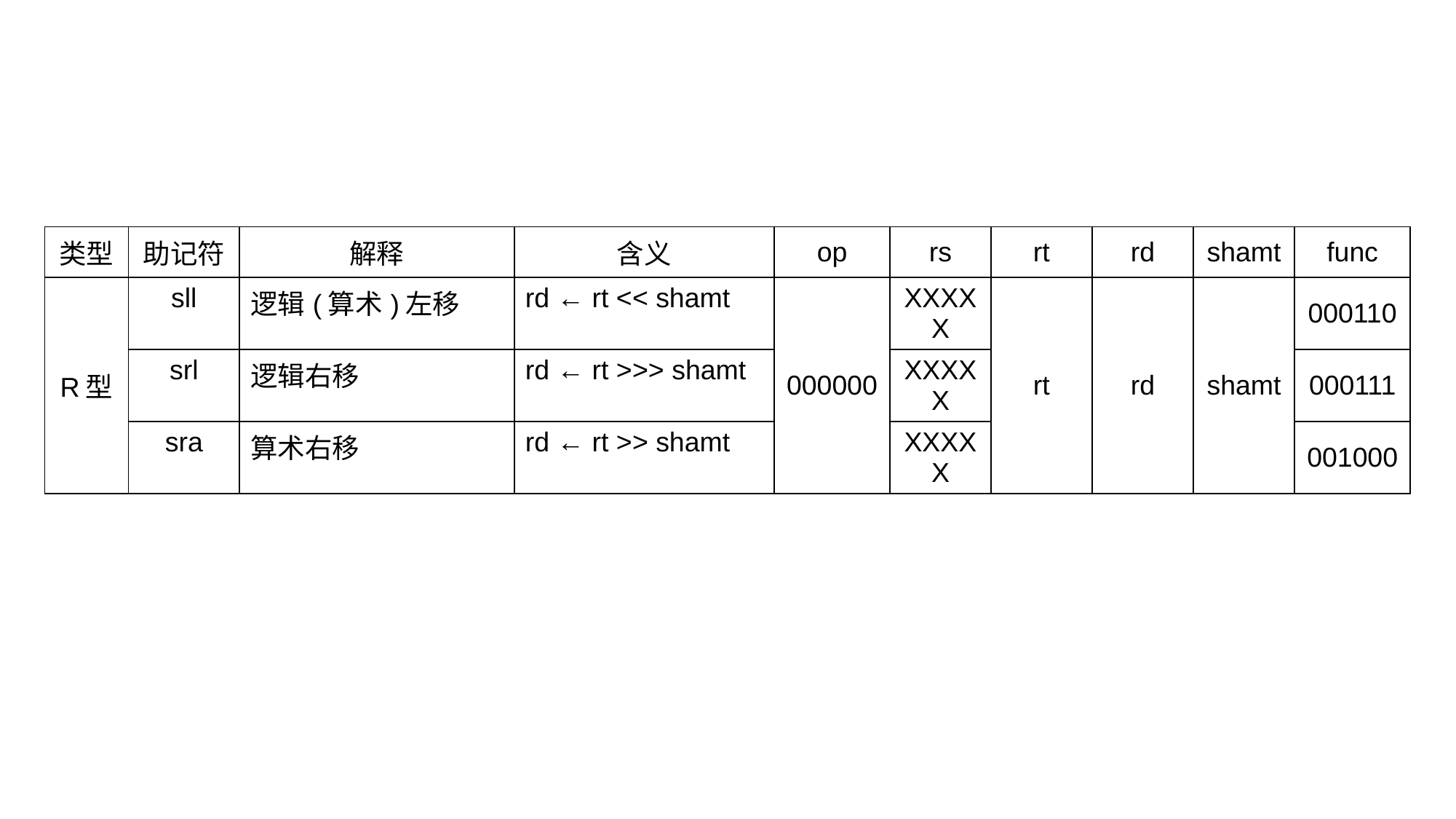

| 类型 | 助记符 | 解释 | 含义 | op | rs | rt | rd | shamt | func |
| --- | --- | --- | --- | --- | --- | --- | --- | --- | --- |
| R型 | sll | 逻辑(算术)左移 | rd ← rt << shamt | 000000 | XXXXX | rt | rd | shamt | 000110 |
|  | srl | 逻辑右移 | rd ← rt >>> shamt |  | XXXXX |  |  |  | 000111 |
|  | sra | 算术右移 | rd ← rt >> shamt |  | XXXXX |  |  |  | 001000 |